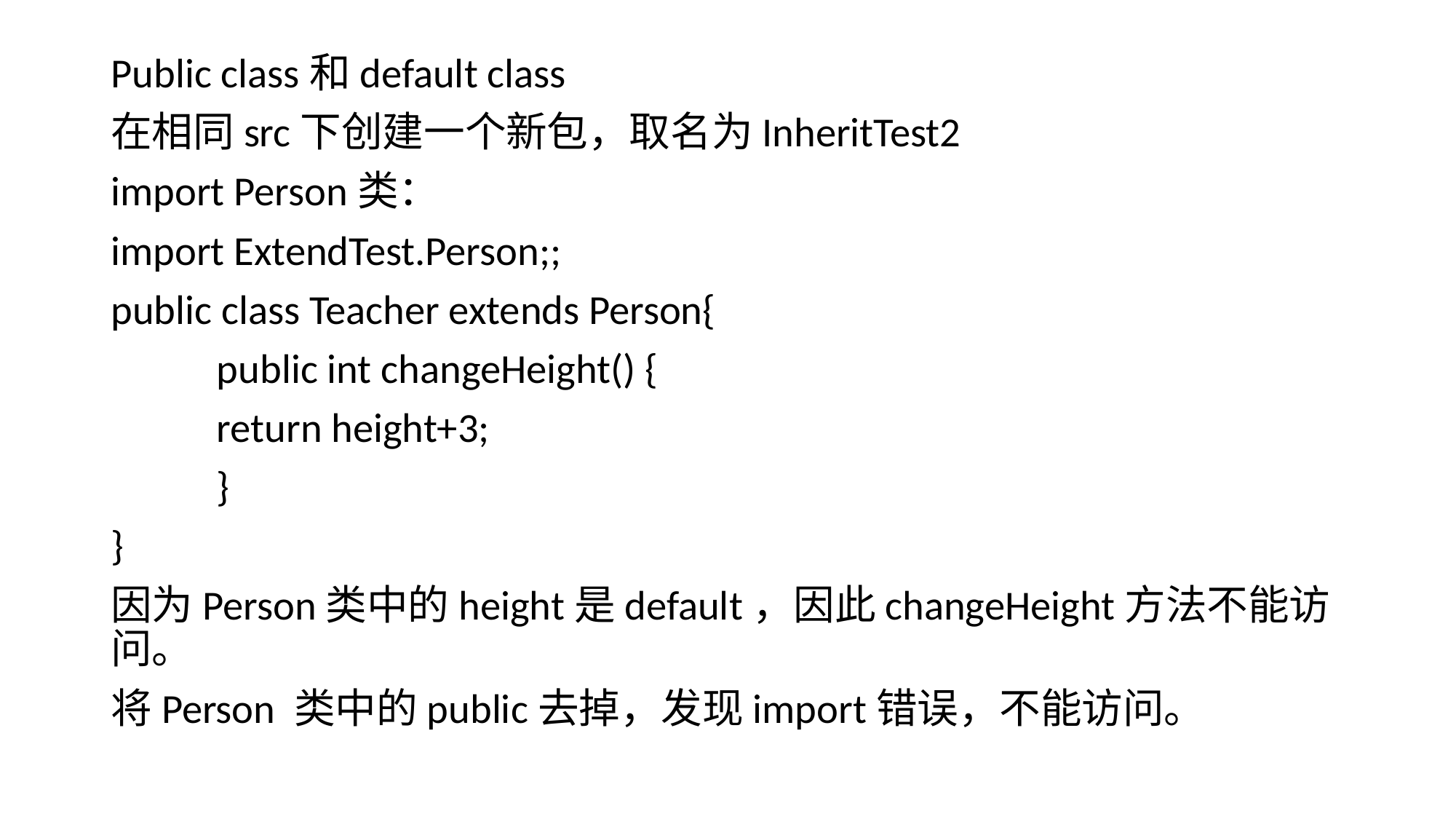

Public class和default class
在相同src下创建一个新包，取名为InheritTest2
import Person类：
import ExtendTest.Person;;
public class Teacher extends Person{
	public int changeHeight() {
		return height+3;
	}
}
因为Person类中的height是default，因此changeHeight方法不能访问。
将Person 类中的public去掉，发现import错误，不能访问。